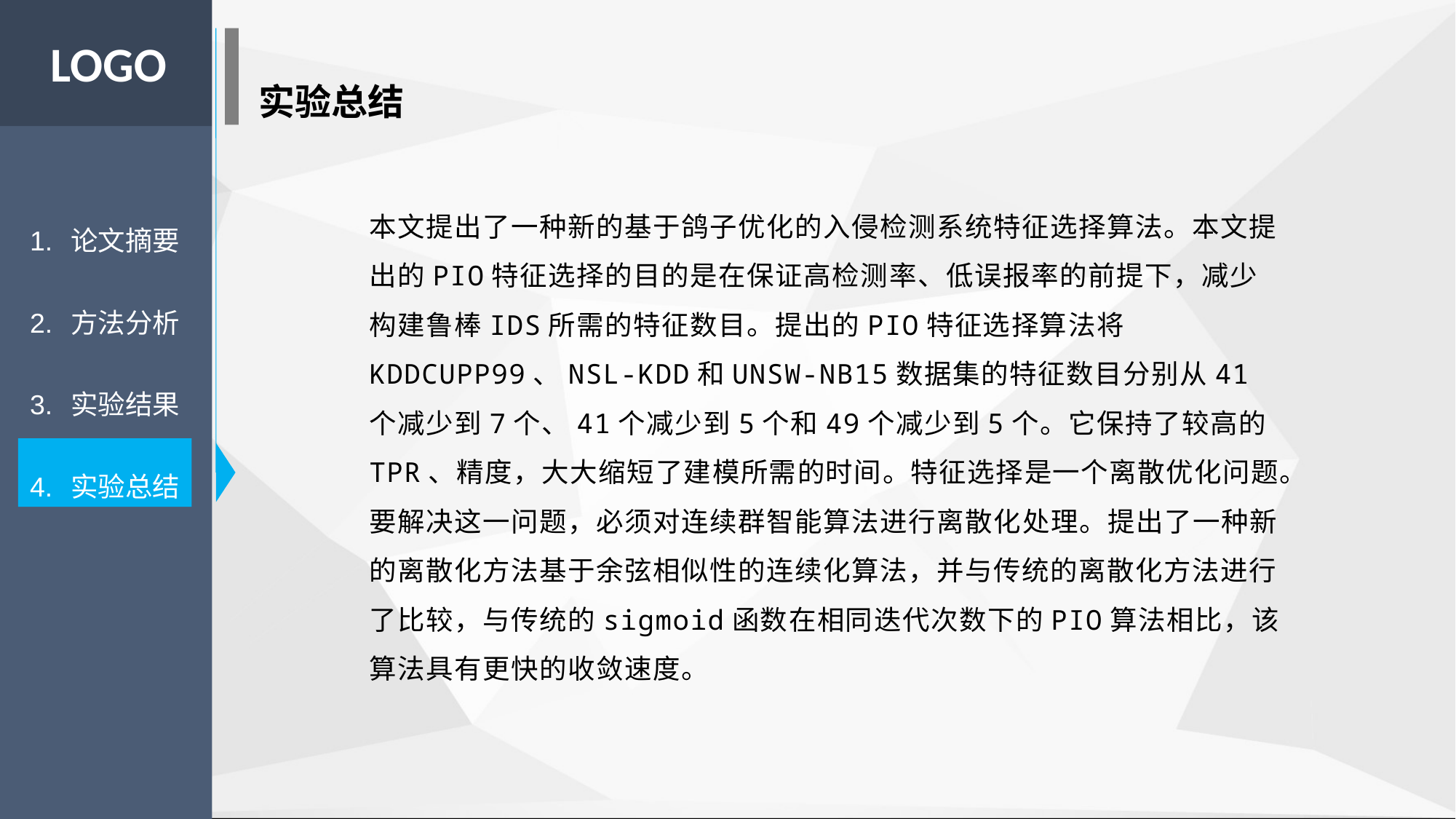

LOGO

实验总结
论文摘要
方法分析
实验结果
实验总结
本文提出了一种新的基于鸽子优化的入侵检测系统特征选择算法。本文提出的PIO特征选择的目的是在保证高检测率、低误报率的前提下，减少构建鲁棒IDS所需的特征数目。提出的PIO特征选择算法将KDDCUPP99、NSL-KDD和UNSW-NB15数据集的特征数目分别从41个减少到7个、41个减少到5个和49个减少到5个。它保持了较高的TPR、精度，大大缩短了建模所需的时间。特征选择是一个离散优化问题。要解决这一问题，必须对连续群智能算法进行离散化处理。提出了一种新的离散化方法基于余弦相似性的连续化算法，并与传统的离散化方法进行了比较，与传统的sigmoid函数在相同迭代次数下的PIO算法相比，该算法具有更快的收敛速度。